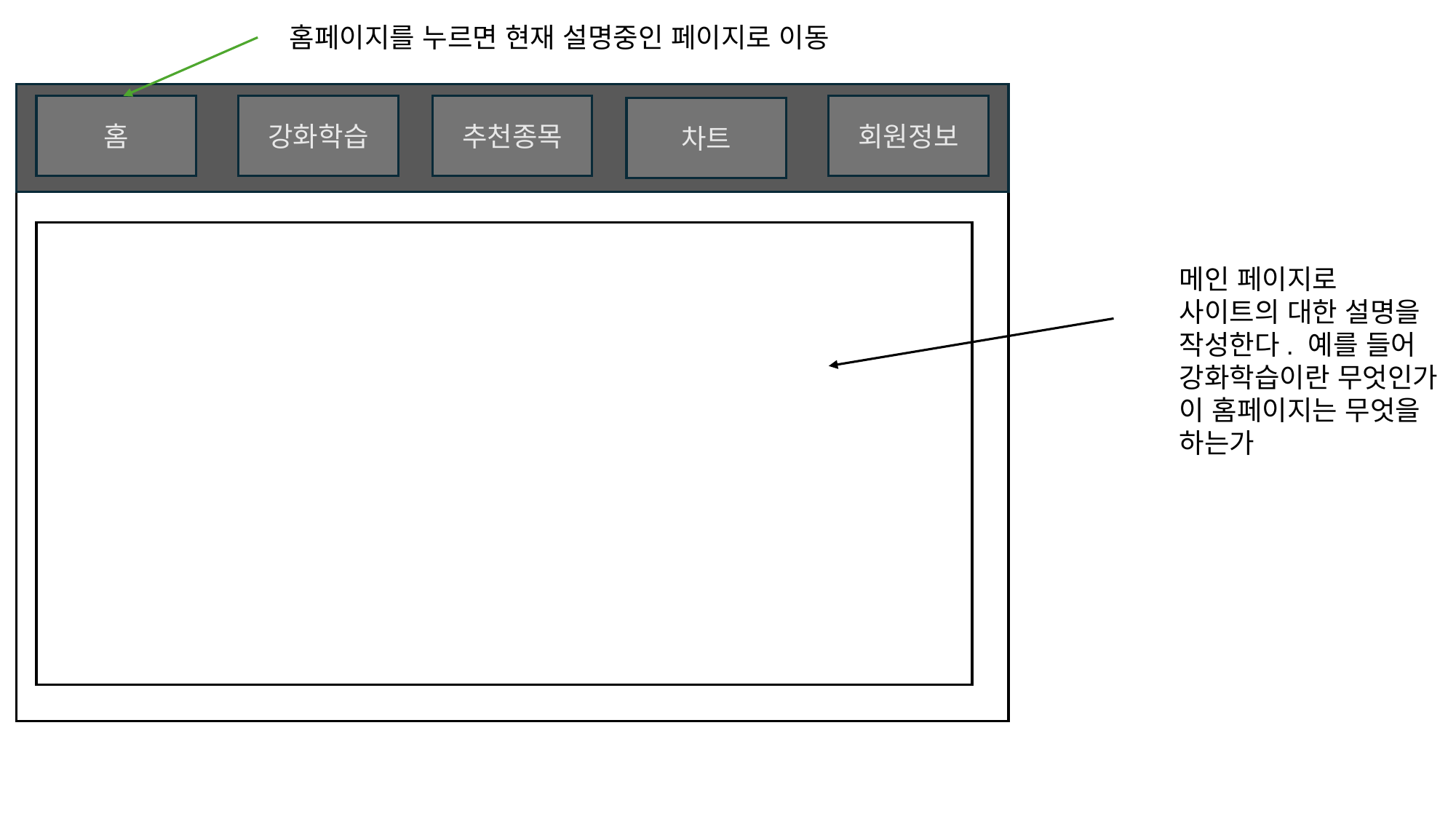

홈페이지를 누르면 현재 설명중인 페이지로 이동

추천종목
강화학습
홈
회원정보
차트

메인 페이지로
사이트의 대한 설명을
작성한다. 예를 들어
강화학습이란 무엇인가
이 홈페이지는 무엇을
하는가